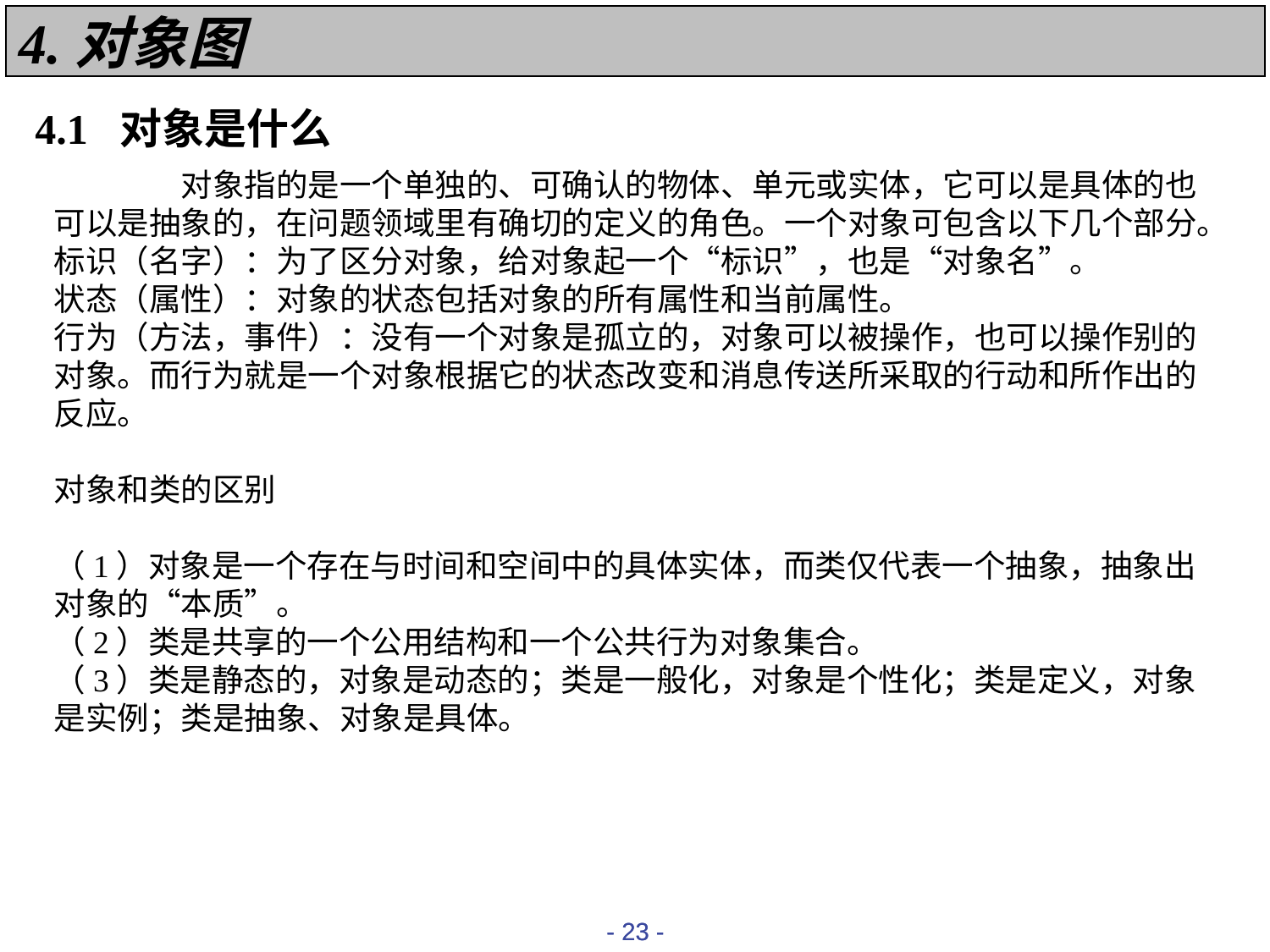

4.对象图
4.1  对象是什么
	对象指的是一个单独的、可确认的物体、单元或实体，它可以是具体的也可以是抽象的，在问题领域里有确切的定义的角色。一个对象可包含以下几个部分。
标识（名字）：为了区分对象，给对象起一个“标识”，也是“对象名”。
状态（属性）：对象的状态包括对象的所有属性和当前属性。
行为（方法，事件）：没有一个对象是孤立的，对象可以被操作，也可以操作别的对象。而行为就是一个对象根据它的状态改变和消息传送所采取的行动和所作出的反应。

对象和类的区别

（1）对象是一个存在与时间和空间中的具体实体，而类仅代表一个抽象，抽象出对象的“本质”。
（2）类是共享的一个公用结构和一个公共行为对象集合。
（3）类是静态的，对象是动态的；类是一般化，对象是个性化；类是定义，对象是实例；类是抽象、对象是具体。